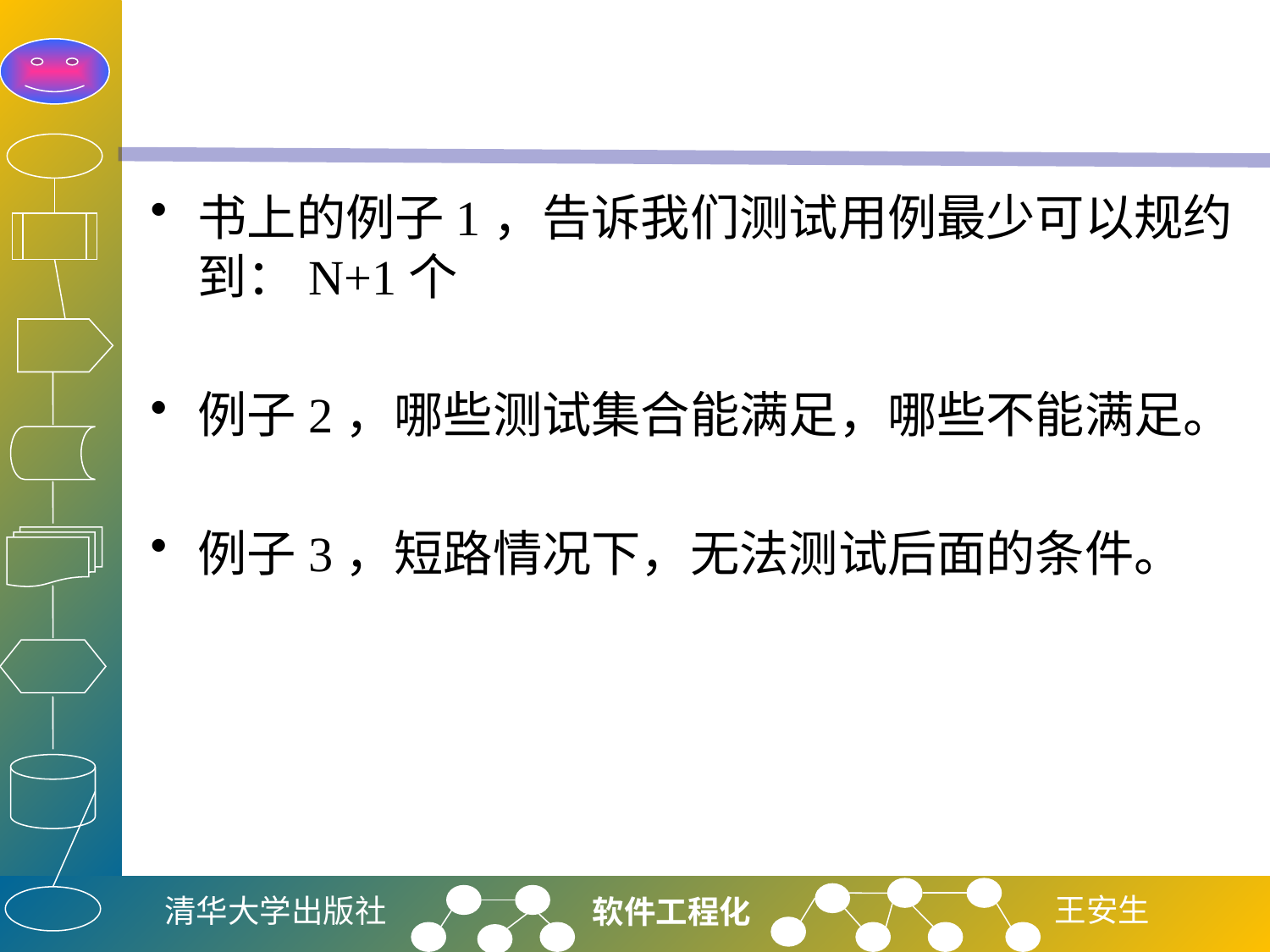

#
书上的例子1，告诉我们测试用例最少可以规约到：N+1个

例子2，哪些测试集合能满足，哪些不能满足。

例子3，短路情况下，无法测试后面的条件。